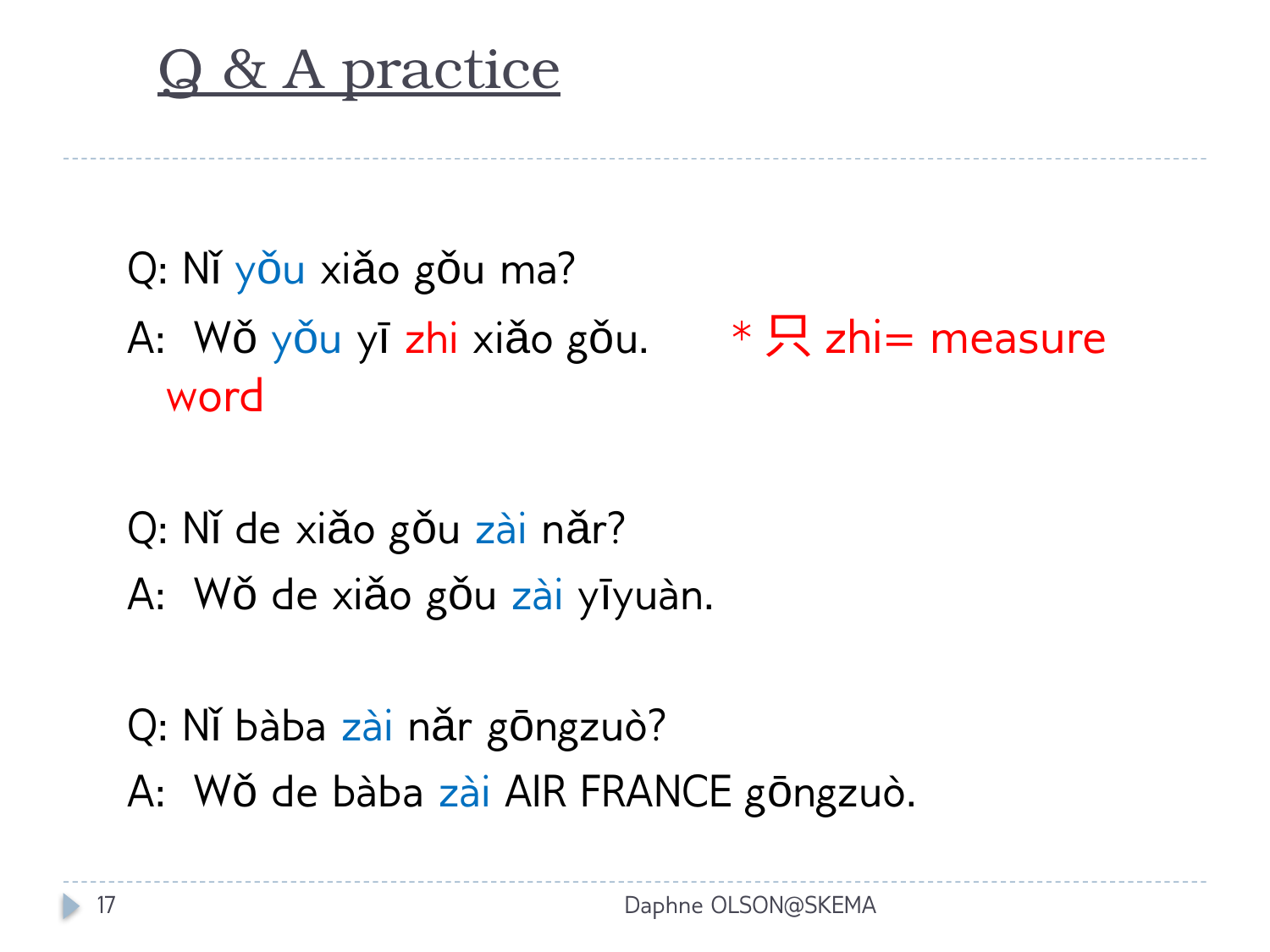

# Q & A practice

Q: Nǐ yǒu xiǎo gǒu ma?
A:  Wǒ yǒu yī zhi xiǎo gǒu.      *只zhi= measure word

Q: Nǐ de xiǎo gǒu zài nǎr?
A:  Wǒ de xiǎo gǒu zài yīyuàn.

Q: Nǐ bàba zài nǎr gōngzuò?
A:  Wǒ de bàba zài AIR FRANCE gōngzuò.

17
Daphne OLSON@SKEMA